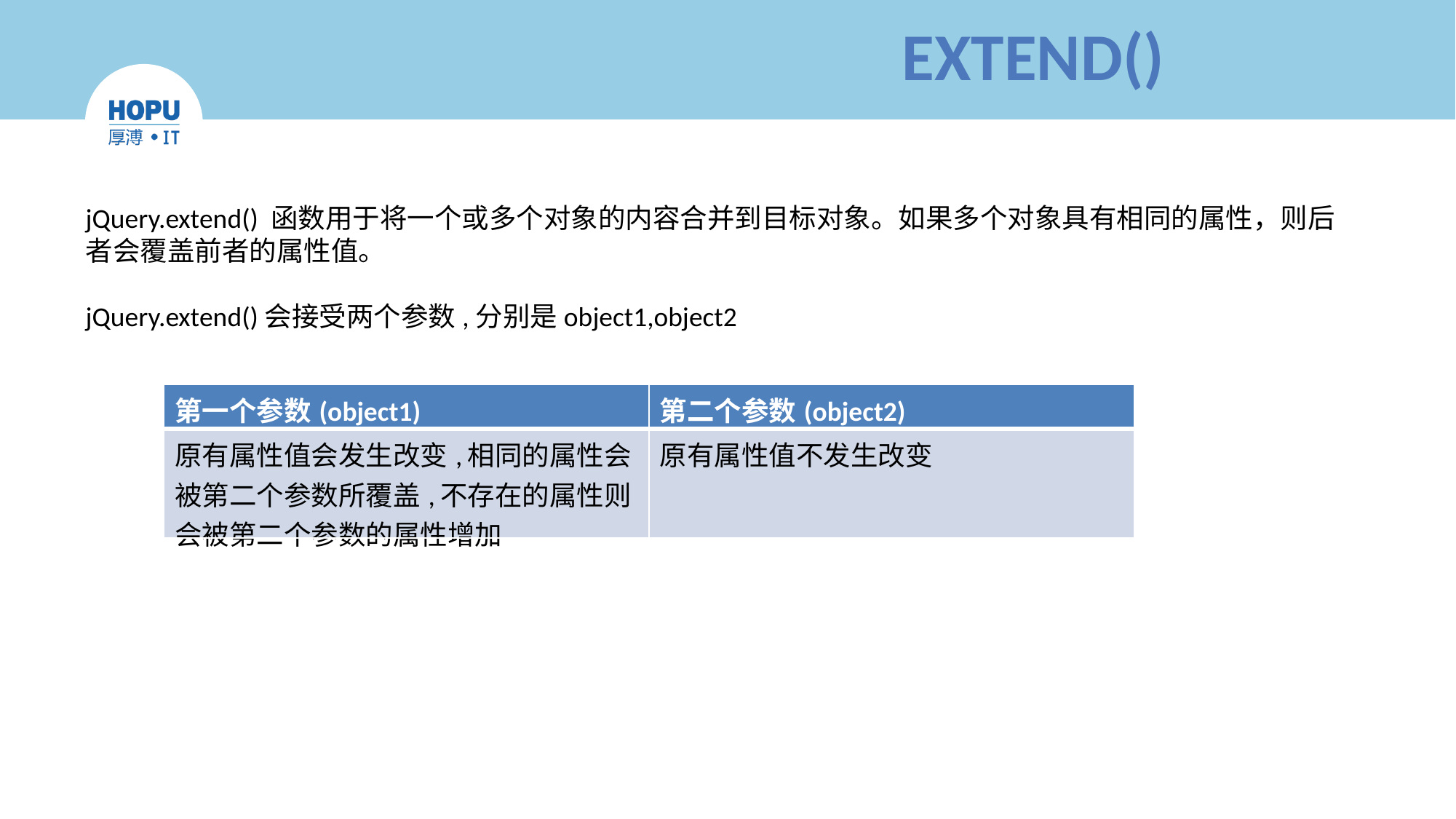

# EXTEND()

jQuery.extend() 函数用于将一个或多个对象的内容合并到目标对象。如果多个对象具有相同的属性，则后者会覆盖前者的属性值。

jQuery.extend()会接受两个参数,分别是object1,object2

| 第一个参数(object1) | 第二个参数(object2) |
| --- | --- |
| 原有属性值会发生改变,相同的属性会被第二个参数所覆盖,不存在的属性则会被第二个参数的属性增加 | 原有属性值不发生改变 |